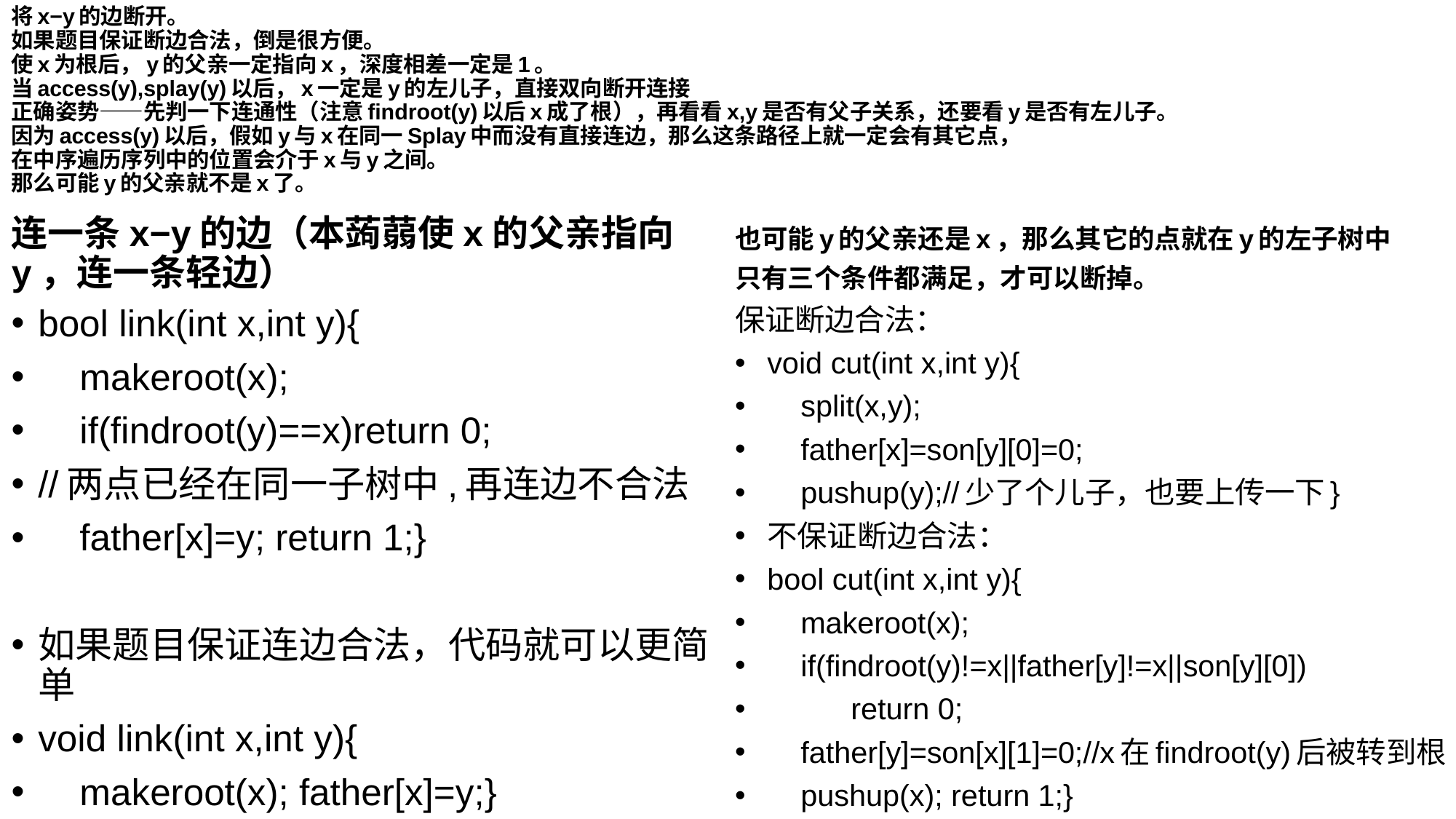

# 将x−y的边断开。 如果题目保证断边合法，倒是很方便。 使x为根后，y的父亲一定指向x，深度相差一定是1。 当access(y),splay(y)以后，x一定是y的左儿子，直接双向断开连接 正确姿势——先判一下连通性（注意findroot(y)以后x成了根），再看看x,y是否有父子关系，还要看y是否有左儿子。 因为access(y)以后，假如y与x在同一Splay中而没有直接连边，那么这条路径上就一定会有其它点， 在中序遍历序列中的位置会介于x与y之间。 那么可能y的父亲就不是x了。
连一条x−y的边（本蒟蒻使x的父亲指向y，连一条轻边）
也可能y的父亲还是x，那么其它的点就在y的左子树中
只有三个条件都满足，才可以断掉。
bool link(int x,int y){
    makeroot(x);
    if(findroot(y)==x)return 0;
//两点已经在同一子树中,再连边不合法
    father[x]=y; return 1;}

如果题目保证连边合法，代码就可以更简单
void link(int x,int y){
    makeroot(x); father[x]=y;}
保证断边合法：
void cut(int x,int y){
    split(x,y);
    father[x]=son[y][0]=0;
    pushup(y);//少了个儿子，也要上传一下}
不保证断边合法：
bool cut(int x,int y){
    makeroot(x);
    if(findroot(y)!=x||father[y]!=x||son[y][0])
          return 0;
    father[y]=son[x][1]=0;//x在findroot(y)后被转到根
    pushup(x); return 1;}